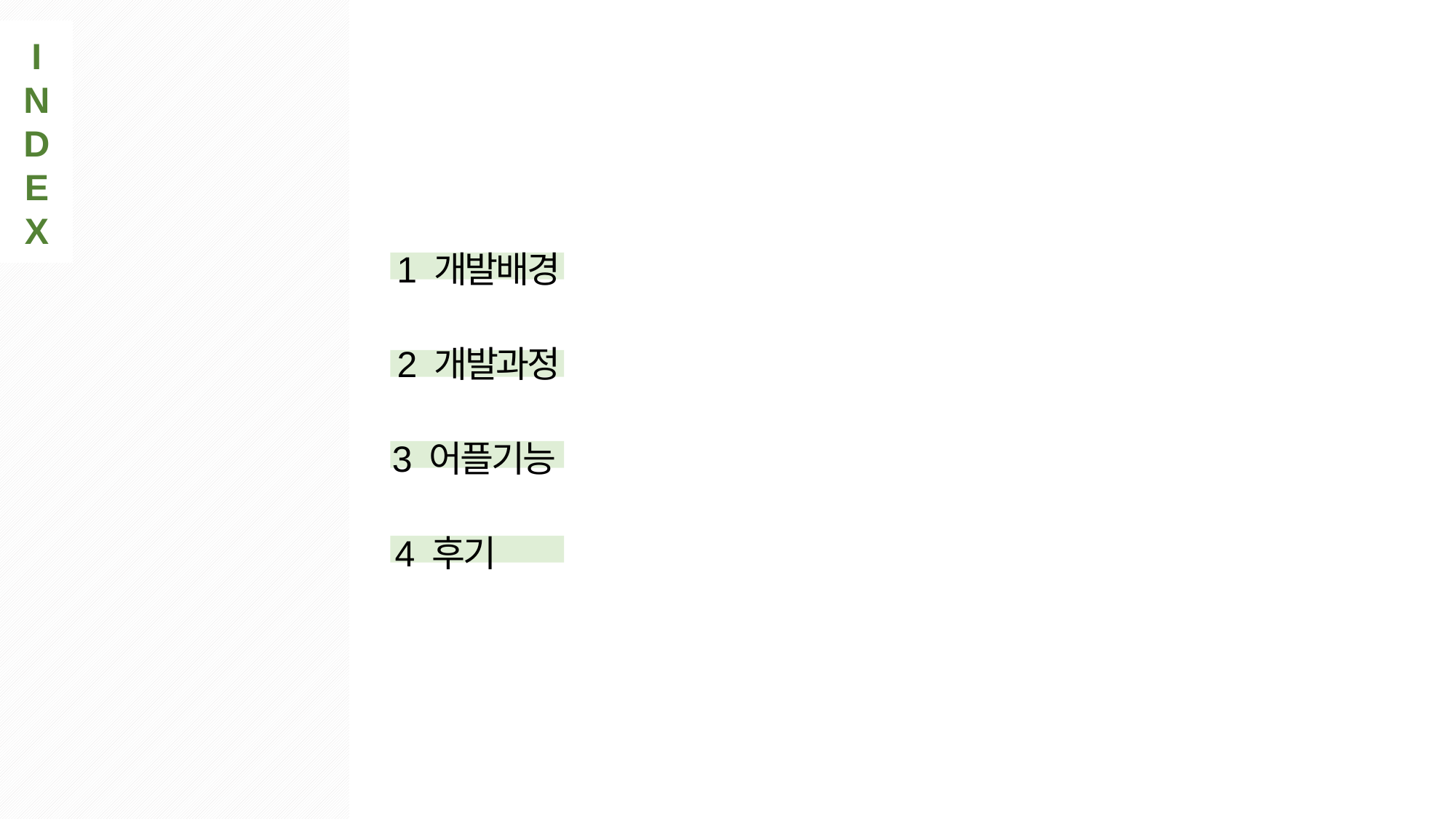

I
N
D
E
X
1 개발배경

2 개발과정

3 어플기능

4 후기